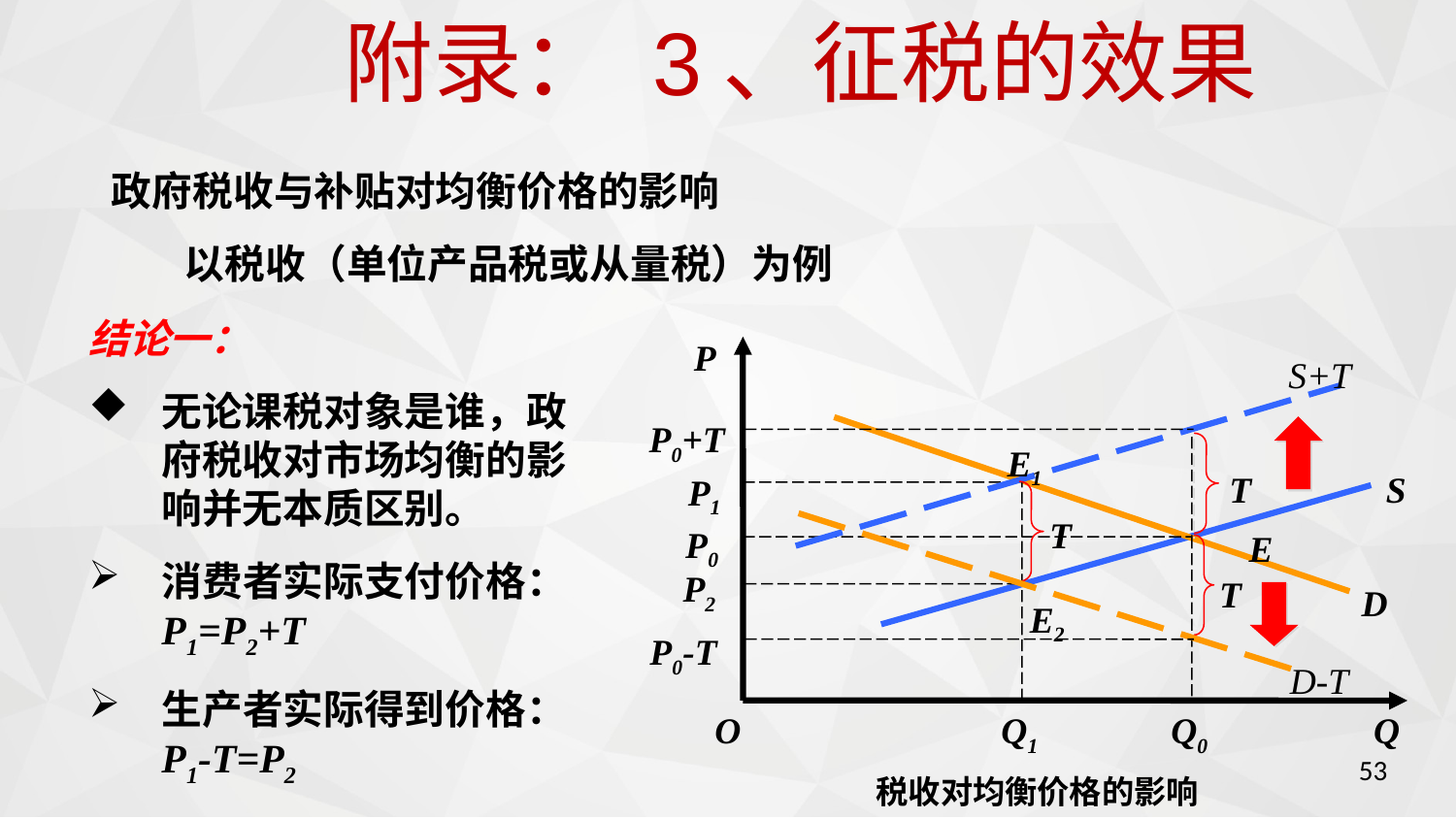

附录： 3、征税的效果
政府税收与补贴对均衡价格的影响
	以税收（单位产品税或从量税）为例
结论一：
无论课税对象是谁，政府税收对市场均衡的影响并无本质区别。
消费者实际支付价格：P1=P2+T
生产者实际得到价格： P1-T=P2
P

S

P0
 E

D
O

Q0
Q
S+T

P0+T

  E1

  T
P1

  T
Q1

P2
  T

E2
P0-T

D-T
 53
税收对均衡价格的影响